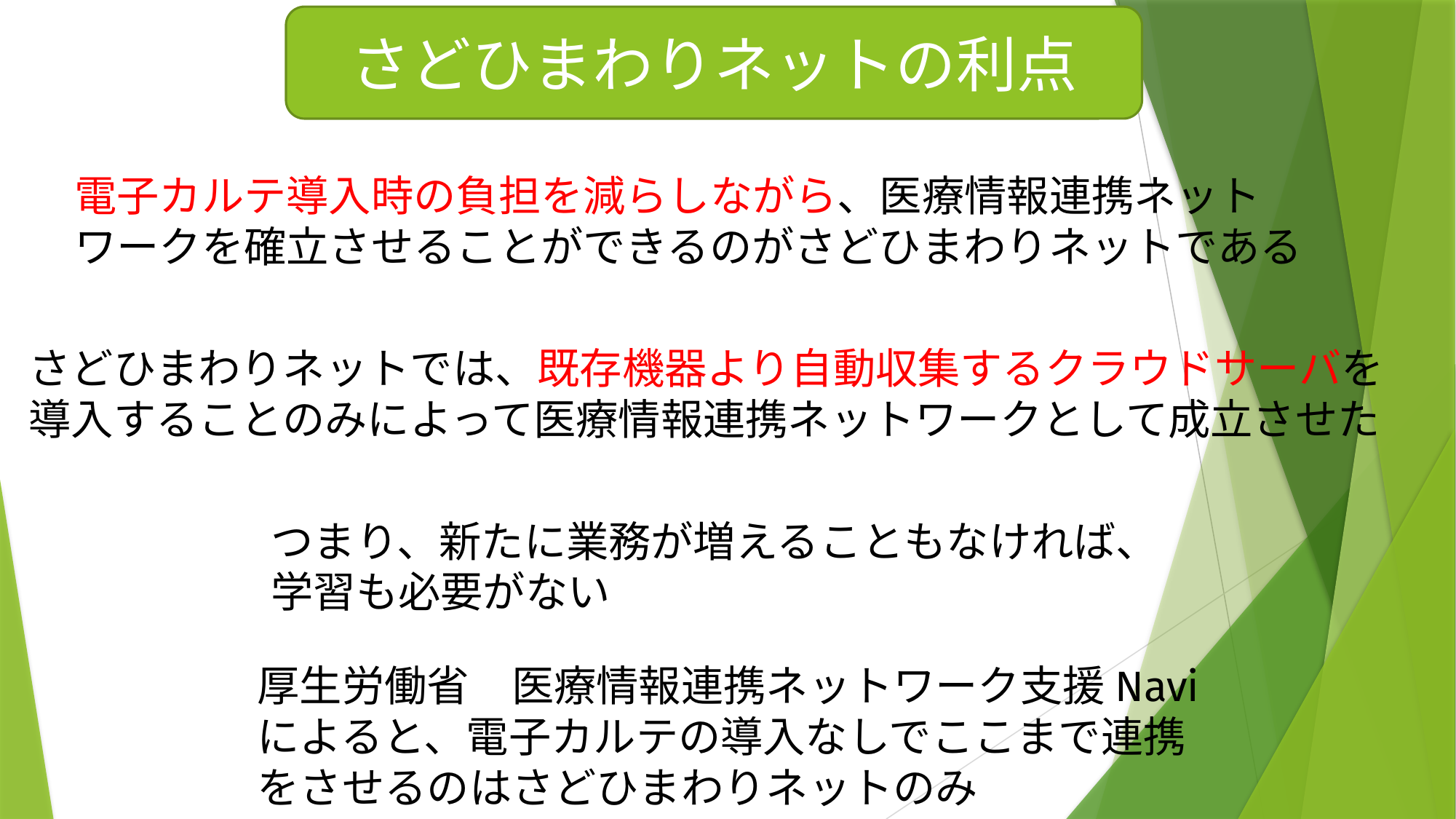

さどひまわりネットの利点
電子カルテ導入時の負担を減らしながら、医療情報連携ネットワークを確立させることができるのがさどひまわりネットである
さどひまわりネットでは、既存機器より自動収集するクラウドサーバを導入することのみによって医療情報連携ネットワークとして成立させた
つまり、新たに業務が増えることもなければ、学習も必要がない
厚生労働省　医療情報連携ネットワーク支援Naviによると、電子カルテの導入なしでここまで連携をさせるのはさどひまわりネットのみ